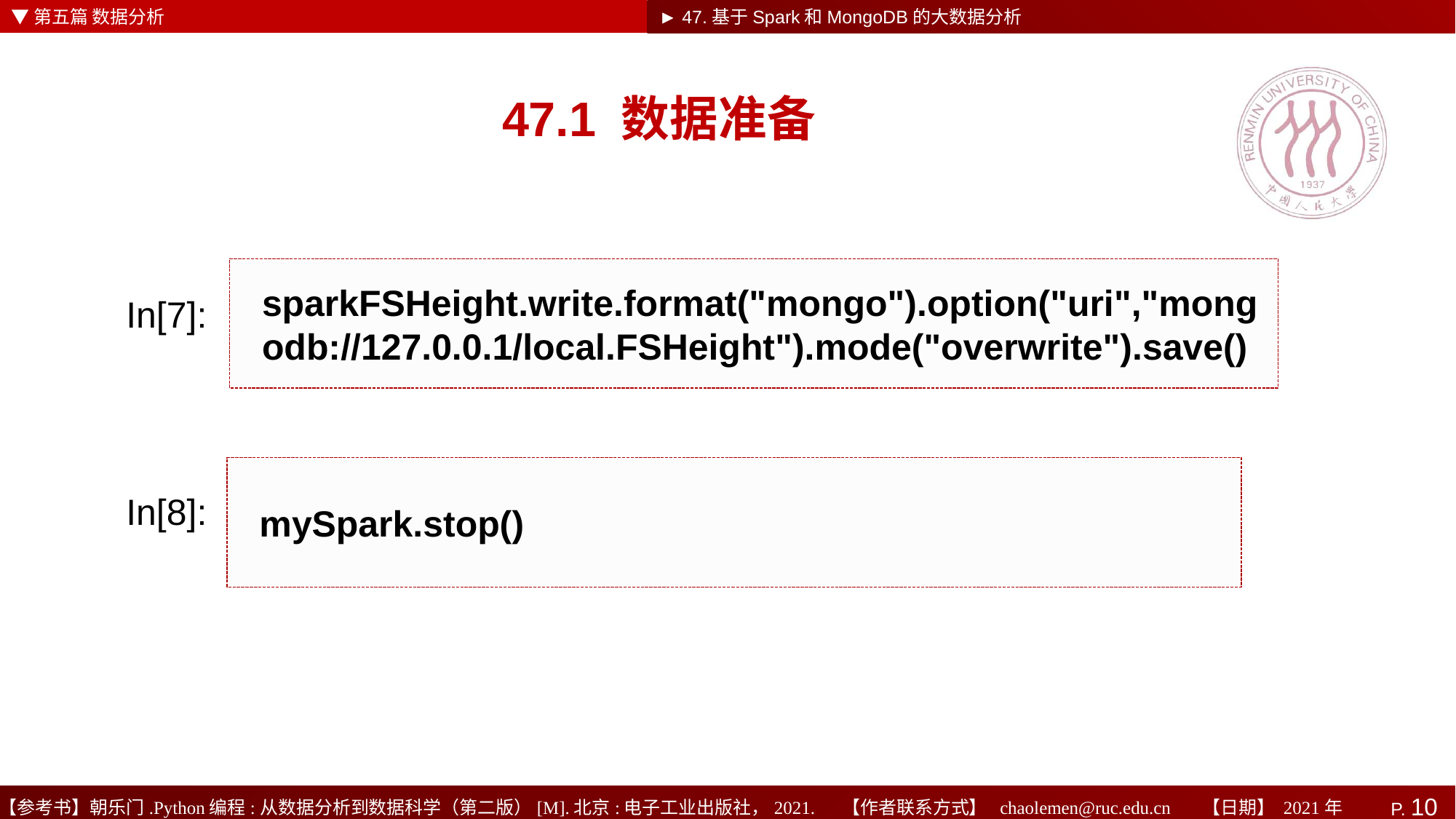

▼第五篇 数据分析
►
► 47.基于Spark和MongoDB的大数据分析
# 47.1 数据准备
sparkFSHeight.write.format("mongo").option("uri","mongodb://127.0.0.1/local.FSHeight").mode("overwrite").save()
In[7]:

mySpark.stop()
In[8]: